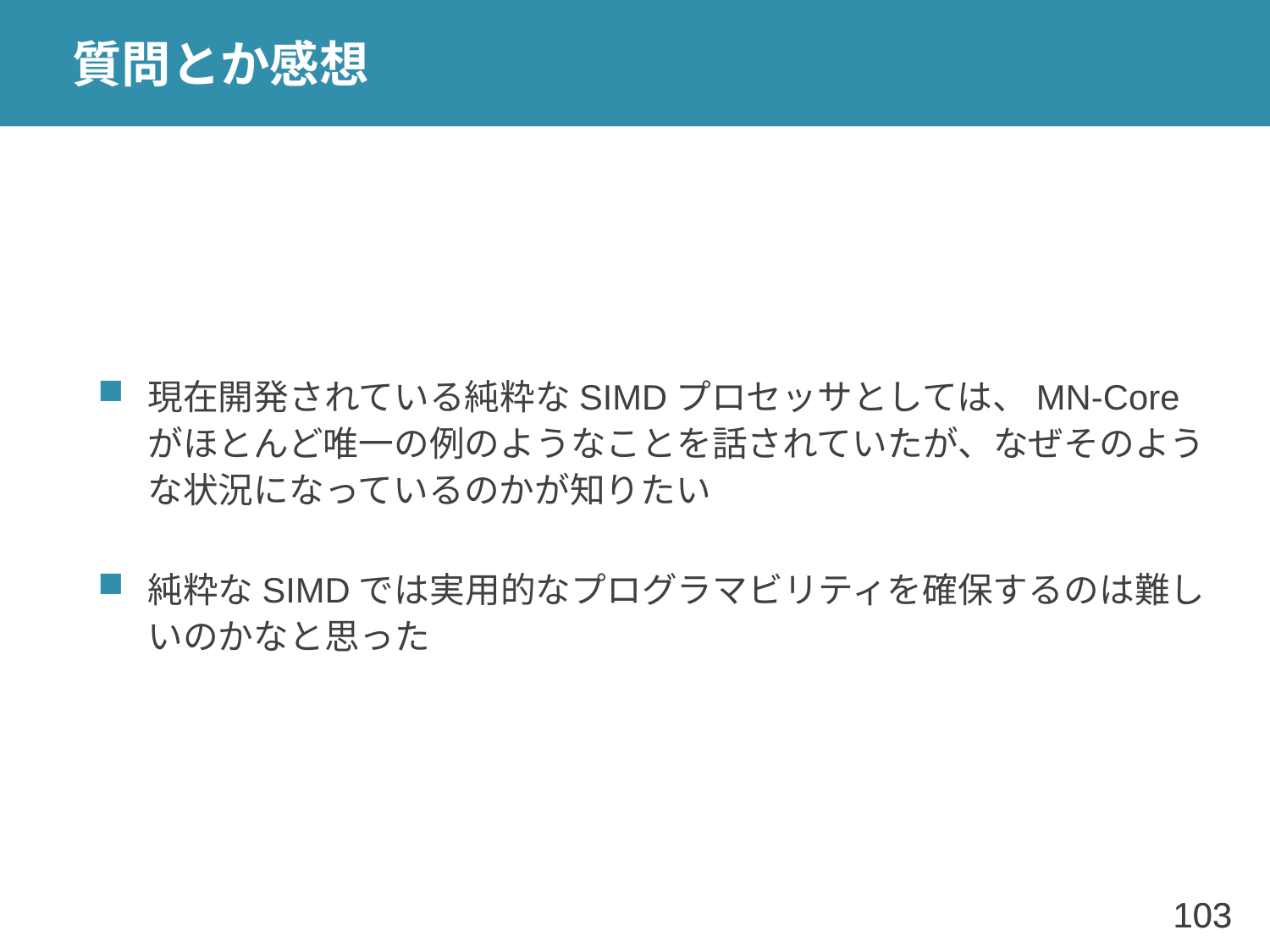

# 質問とか感想
現在開発されている純粋なSIMDプロセッサとしては、MN-Coreがほとんど唯一の例のようなことを話されていたが、なぜそのような状況になっているのかが知りたい
純粋なSIMDでは実用的なプログラマビリティを確保するのは難しいのかなと思った